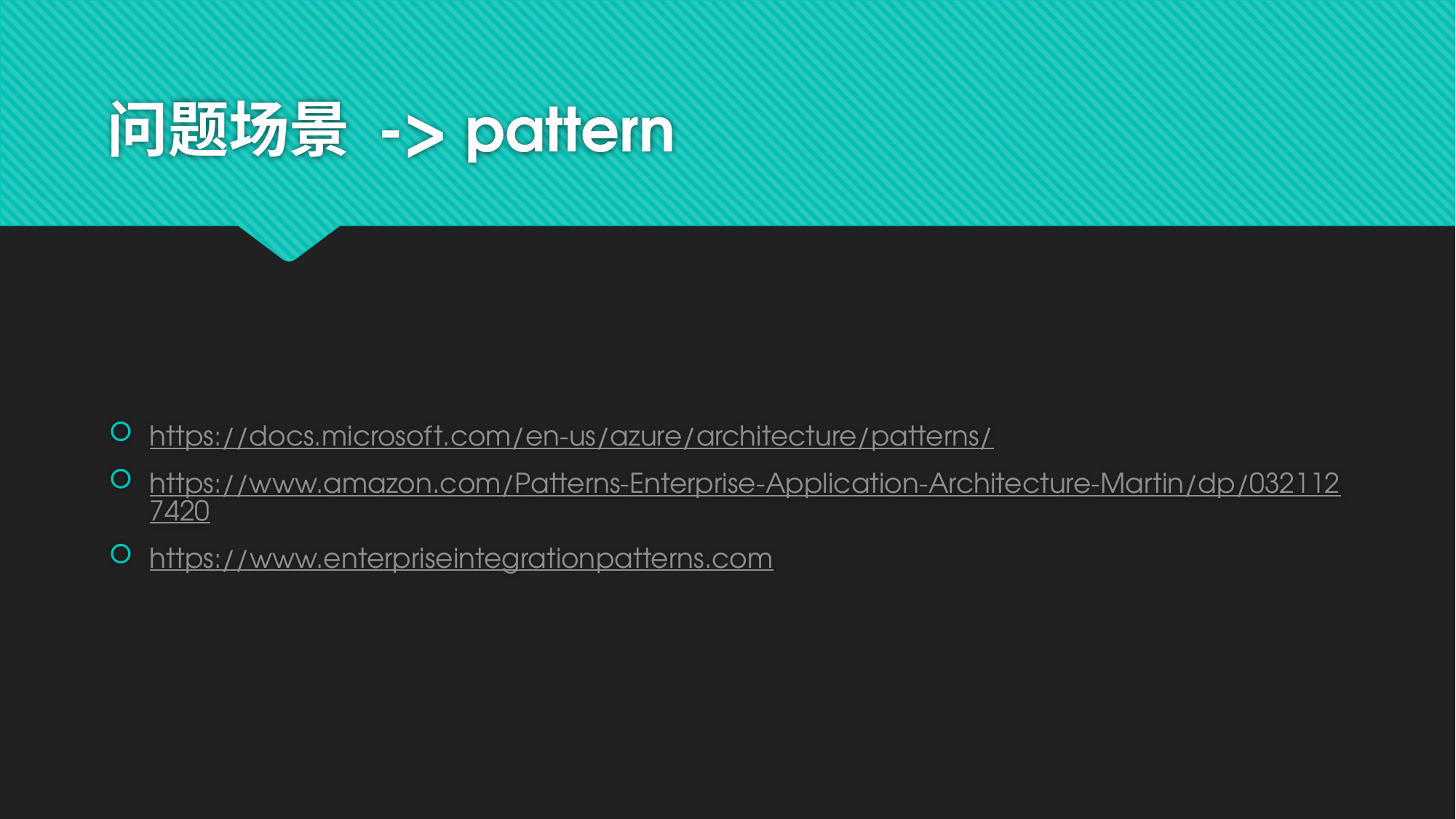

# 问题场景 -> pattern
https://docs.microsoft.com/en-us/azure/architecture/patterns/
https://www.amazon.com/Patterns-Enterprise-Application-Architecture-Martin/dp/0321127420
https://www.enterpriseintegrationpatterns.com